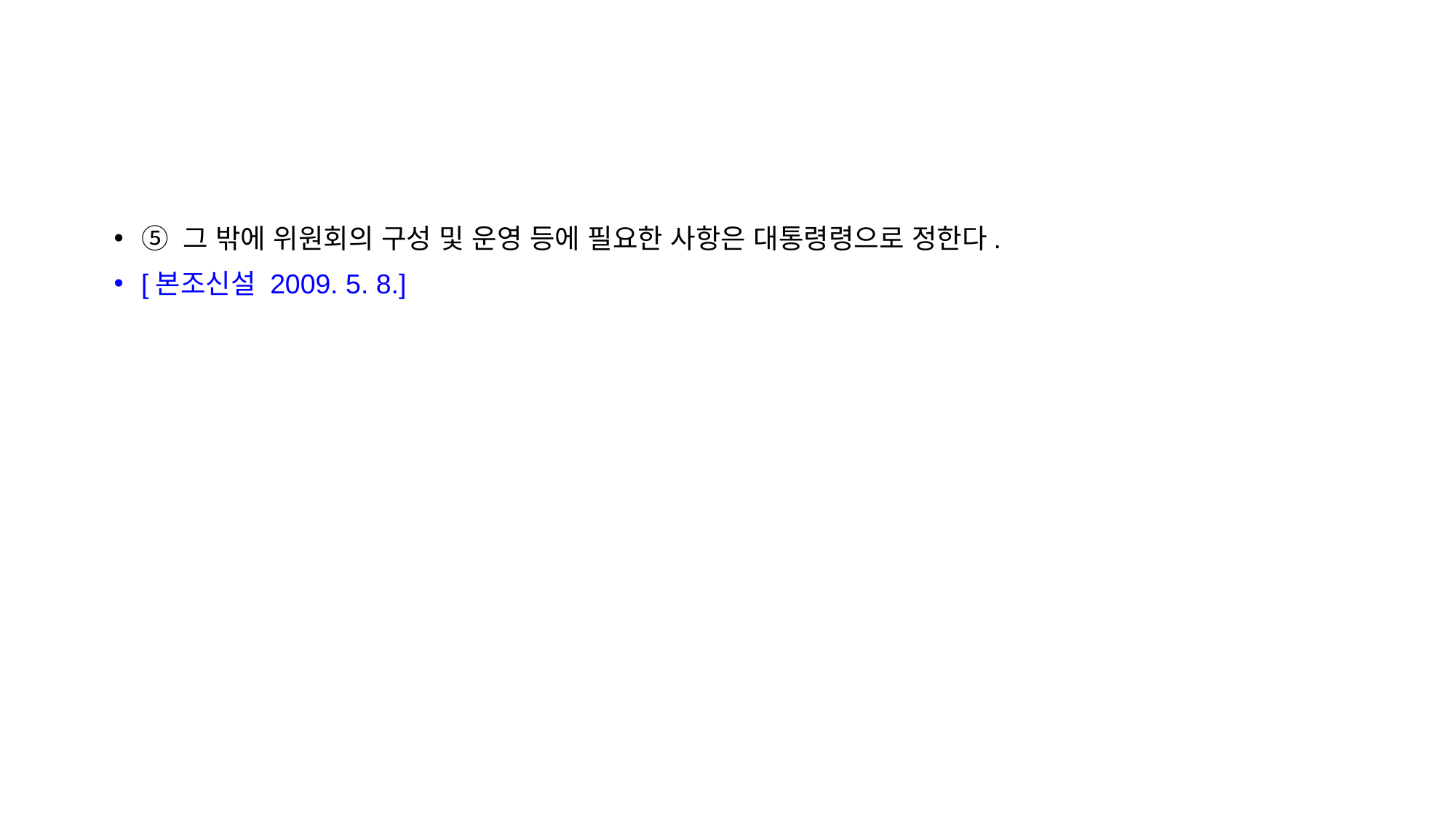

⑤ 그 밖에 위원회의 구성 및 운영 등에 필요한 사항은 대통령령으로 정한다.
[본조신설 2009. 5. 8.]